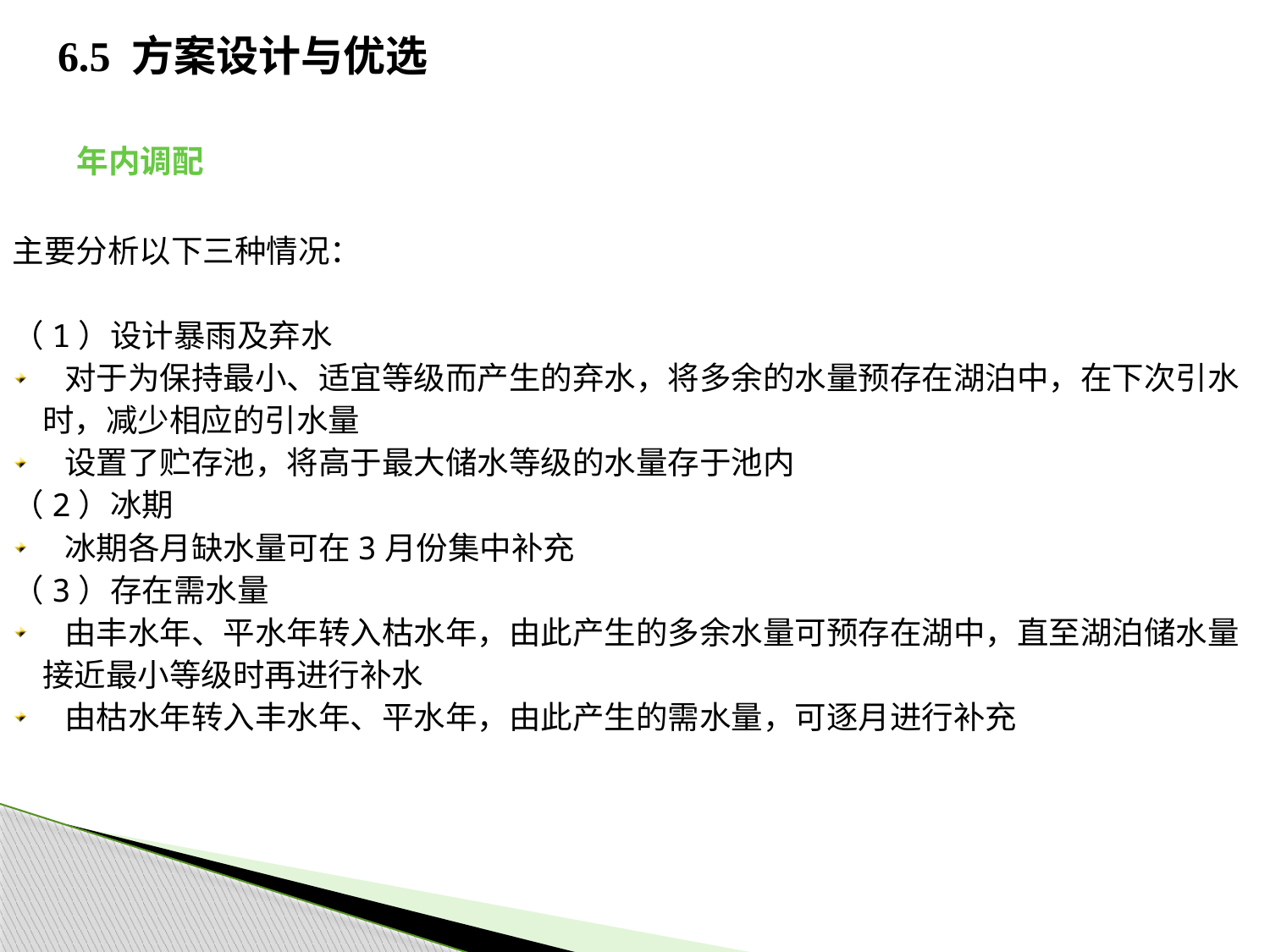

# 6.5 方案设计与优选
 年内调配

主要分析以下三种情况：

（1）设计暴雨及弃水
  对于为保持最小、适宜等级而产生的弃水，将多余的水量预存在湖泊中，在下次引水时，减少相应的引水量
  设置了贮存池，将高于最大储水等级的水量存于池内
（2）冰期
  冰期各月缺水量可在3月份集中补充
（3）存在需水量
  由丰水年、平水年转入枯水年，由此产生的多余水量可预存在湖中，直至湖泊储水量接近最小等级时再进行补水
  由枯水年转入丰水年、平水年，由此产生的需水量，可逐月进行补充